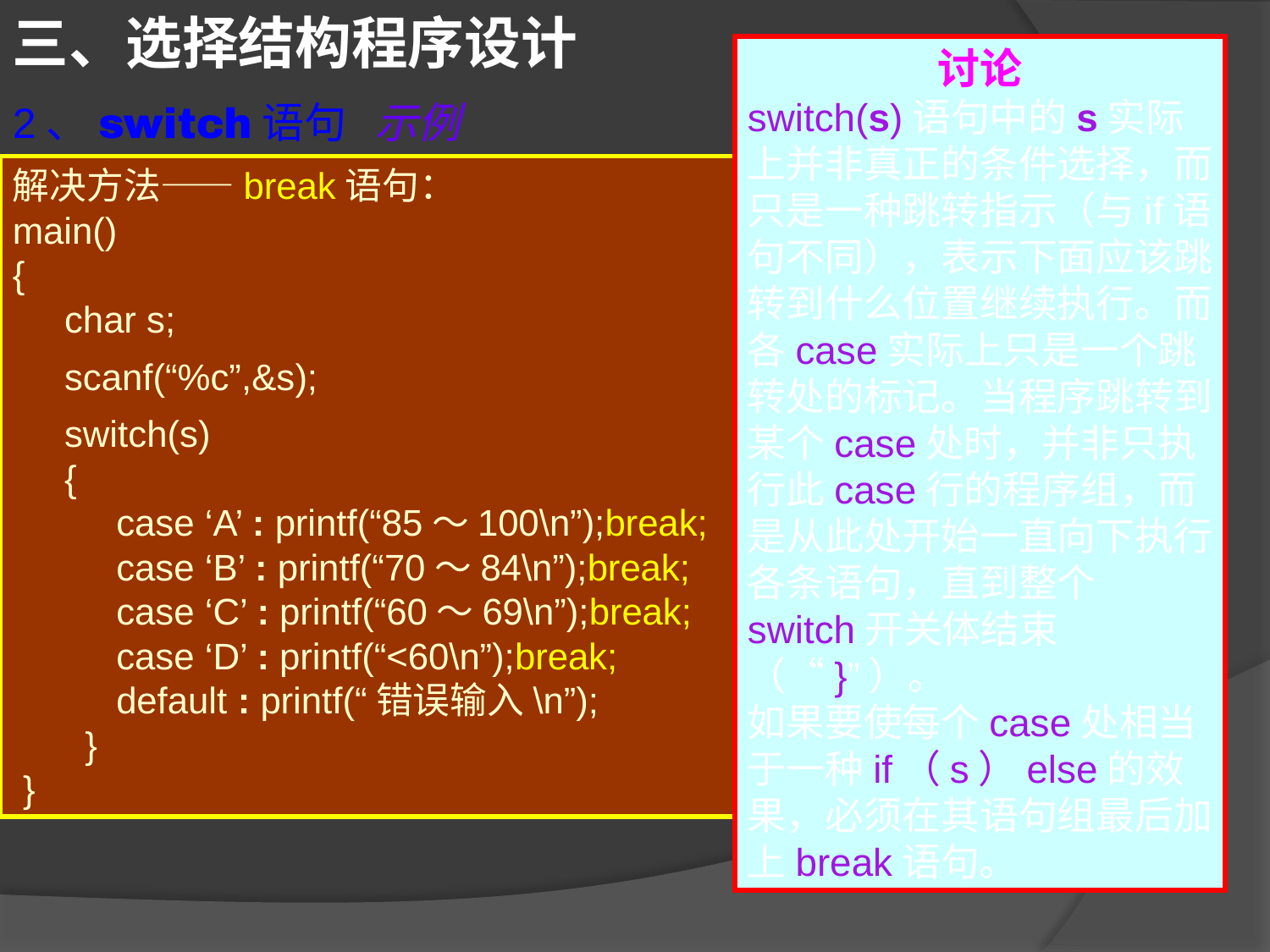

三、选择结构程序设计
2、switch语句  示例
讨论
switch(s)语句中的s实际上并非真正的条件选择，而只是一种跳转指示（与if语句不同），表示下面应该跳转到什么位置继续执行。而各case实际上只是一个跳转处的标记。当程序跳转到某个case处时，并非只执行此case行的程序组，而是从此处开始一直向下执行各条语句，直到整个switch开关体结束（“}”）。
如果要使每个case处相当于一种if（s）else的效果，必须在其语句组最后加上break语句。
解决方法——break语句：
main()
{
     char s;
     scanf(“%c”,&s);
     switch(s)
     {
          case ‘A’ : printf(“85～100\n”);break;
          case ‘B’ : printf(“70～84\n”);break;
          case ‘C’ : printf(“60～69\n”);break;
          case ‘D’ : printf(“<60\n”);break;
          default : printf(“错误输入\n”);
       }
 }